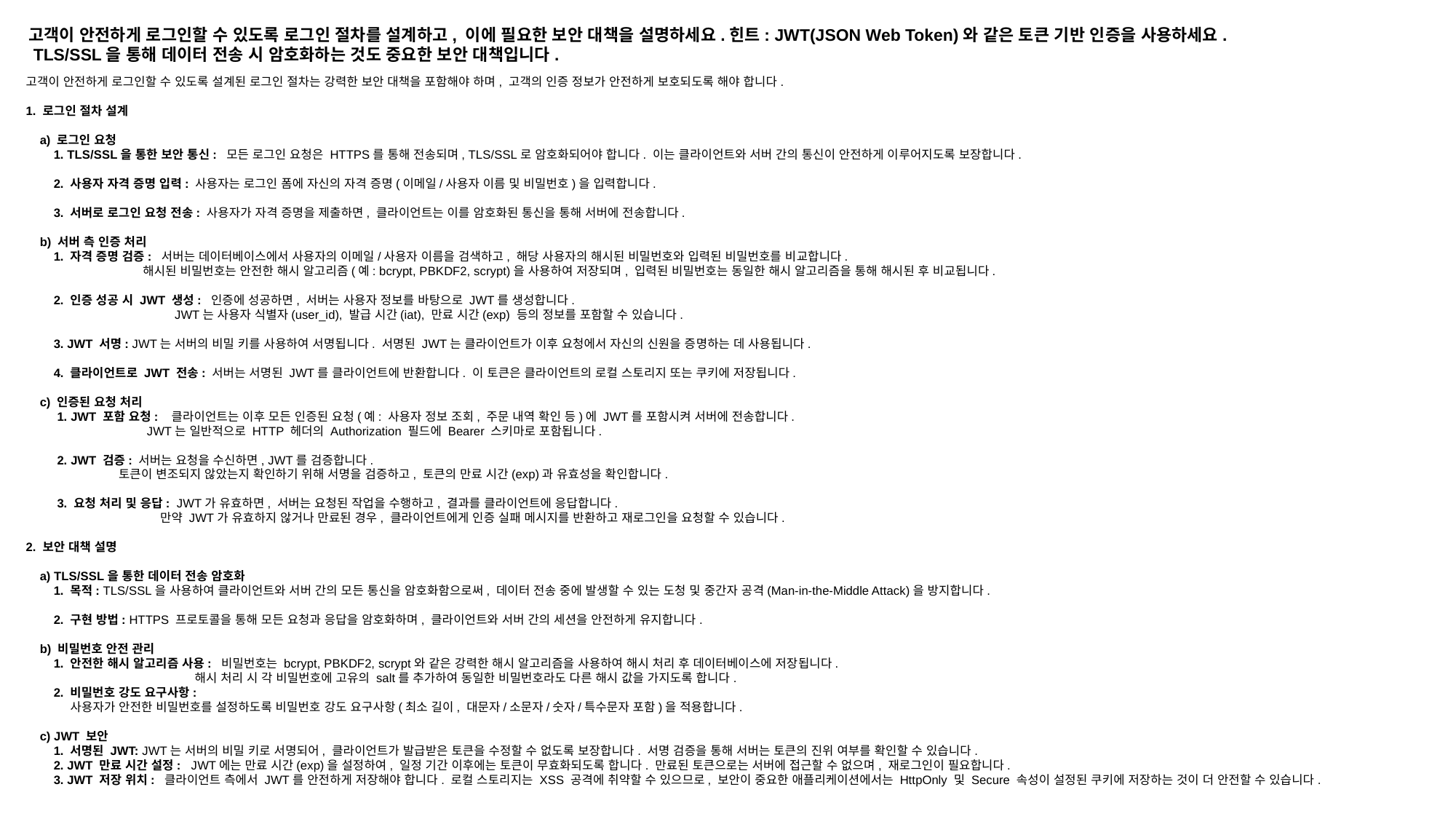

고객이 안전하게 로그인할 수 있도록 로그인 절차를 설계하고, 이에 필요한 보안 대책을 설명하세요.힌트: JWT(JSON Web Token)와 같은 토큰 기반 인증을 사용하세요.
 TLS/SSL을 통해 데이터 전송 시 암호화하는 것도 중요한 보안 대책입니다.
고객이 안전하게 로그인할 수 있도록 설계된 로그인 절차는 강력한 보안 대책을 포함해야 하며, 고객의 인증 정보가 안전하게 보호되도록 해야 합니다.

1. 로그인 절차 설계

    a) 로그인 요청
        1. TLS/SSL을 통한 보안 통신:  모든 로그인 요청은 HTTPS를 통해 전송되며, TLS/SSL로 암호화되어야 합니다. 이는 클라이언트와 서버 간의 통신이 안전하게 이루어지도록 보장합니다.

        2. 사용자 자격 증명 입력: 사용자는 로그인 폼에 자신의 자격 증명(이메일/사용자 이름 및 비밀번호)을 입력합니다.

        3. 서버로 로그인 요청 전송: 사용자가 자격 증명을 제출하면, 클라이언트는 이를 암호화된 통신을 통해 서버에 전송합니다.

    b) 서버 측 인증 처리
        1. 자격 증명 검증:  서버는 데이터베이스에서 사용자의 이메일/사용자 이름을 검색하고, 해당 사용자의 해시된 비밀번호와 입력된 비밀번호를 비교합니다.
                                 해시된 비밀번호는 안전한 해시 알고리즘(예: bcrypt, PBKDF2, scrypt)을 사용하여 저장되며, 입력된 비밀번호는 동일한 해시 알고리즘을 통해 해시된 후 비교됩니다.

        2. 인증 성공 시 JWT 생성:  인증에 성공하면, 서버는 사용자 정보를 바탕으로 JWT를 생성합니다.
                                           JWT는 사용자 식별자(user_id), 발급 시간(iat), 만료 시간(exp) 등의 정보를 포함할 수 있습니다.

        3. JWT 서명: JWT는 서버의 비밀 키를 사용하여 서명됩니다. 서명된 JWT는 클라이언트가 이후 요청에서 자신의 신원을 증명하는 데 사용됩니다.

        4. 클라이언트로 JWT 전송: 서버는 서명된 JWT를 클라이언트에 반환합니다. 이 토큰은 클라이언트의 로컬 스토리지 또는 쿠키에 저장됩니다.

    c) 인증된 요청 처리
         1. JWT 포함 요청:   클라이언트는 이후 모든 인증된 요청(예: 사용자 정보 조회, 주문 내역 확인 등)에 JWT를 포함시켜 서버에 전송합니다.
                                   JWT는 일반적으로 HTTP 헤더의 Authorization 필드에 Bearer 스키마로 포함됩니다.

         2. JWT 검증: 서버는 요청을 수신하면, JWT를 검증합니다.
                          토큰이 변조되지 않았는지 확인하기 위해 서명을 검증하고, 토큰의 만료 시간(exp)과 유효성을 확인합니다.

         3. 요청 처리 및 응답:  JWT가 유효하면, 서버는 요청된 작업을 수행하고, 결과를 클라이언트에 응답합니다.
                                      만약 JWT가 유효하지 않거나 만료된 경우, 클라이언트에게 인증 실패 메시지를 반환하고 재로그인을 요청할 수 있습니다.

2. 보안 대책 설명

    a) TLS/SSL을 통한 데이터 전송 암호화
        1. 목적: TLS/SSL을 사용하여 클라이언트와 서버 간의 모든 통신을 암호화함으로써, 데이터 전송 중에 발생할 수 있는 도청 및 중간자 공격(Man-in-the-Middle Attack)을 방지합니다.

        2. 구현 방법: HTTPS 프로토콜을 통해 모든 요청과 응답을 암호화하며, 클라이언트와 서버 간의 세션을 안전하게 유지합니다.

    b) 비밀번호 안전 관리
        1. 안전한 해시 알고리즘 사용:  비밀번호는 bcrypt, PBKDF2, scrypt와 같은 강력한 해시 알고리즘을 사용하여 해시 처리 후 데이터베이스에 저장됩니다.
                                                해시 처리 시 각 비밀번호에 고유의 salt를 추가하여 동일한 비밀번호라도 다른 해시 값을 가지도록 합니다.
        2. 비밀번호 강도 요구사항:
            사용자가 안전한 비밀번호를 설정하도록 비밀번호 강도 요구사항(최소 길이, 대문자/소문자/숫자/특수문자 포함)을 적용합니다.

    c) JWT 보안
        1. 서명된 JWT: JWT는 서버의 비밀 키로 서명되어, 클라이언트가 발급받은 토큰을 수정할 수 없도록 보장합니다. 서명 검증을 통해 서버는 토큰의 진위 여부를 확인할 수 있습니다.
        2. JWT 만료 시간 설정:   JWT에는 만료 시간(exp)을 설정하여, 일정 기간 이후에는 토큰이 무효화되도록 합니다. 만료된 토큰으로는 서버에 접근할 수 없으며, 재로그인이 필요합니다.
        3. JWT 저장 위치:  클라이언트 측에서 JWT를 안전하게 저장해야 합니다. 로컬 스토리지는 XSS 공격에 취약할 수 있으므로, 보안이 중요한 애플리케이션에서는 HttpOnly 및 Secure 속성이 설정된 쿠키에 저장하는 것이 더 안전할 수 있습니다.